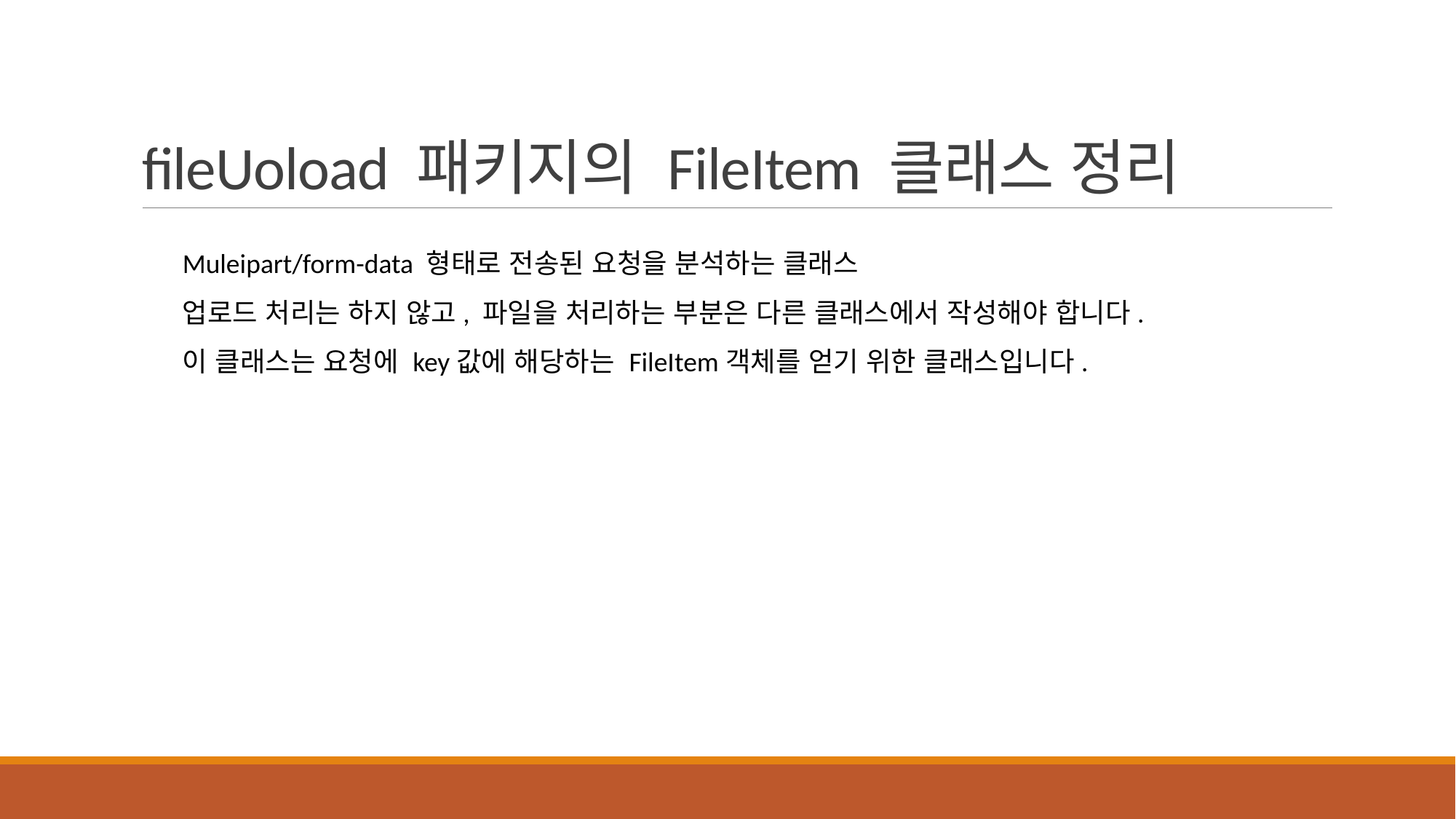

# fileUoload 패키지의 FileItem 클래스 정리
Muleipart/form-data 형태로 전송된 요청을 분석하는 클래스
업로드 처리는 하지 않고, 파일을 처리하는 부분은 다른 클래스에서 작성해야 합니다.
이 클래스는 요청에 key값에 해당하는 FileItem객체를 얻기 위한 클래스입니다.